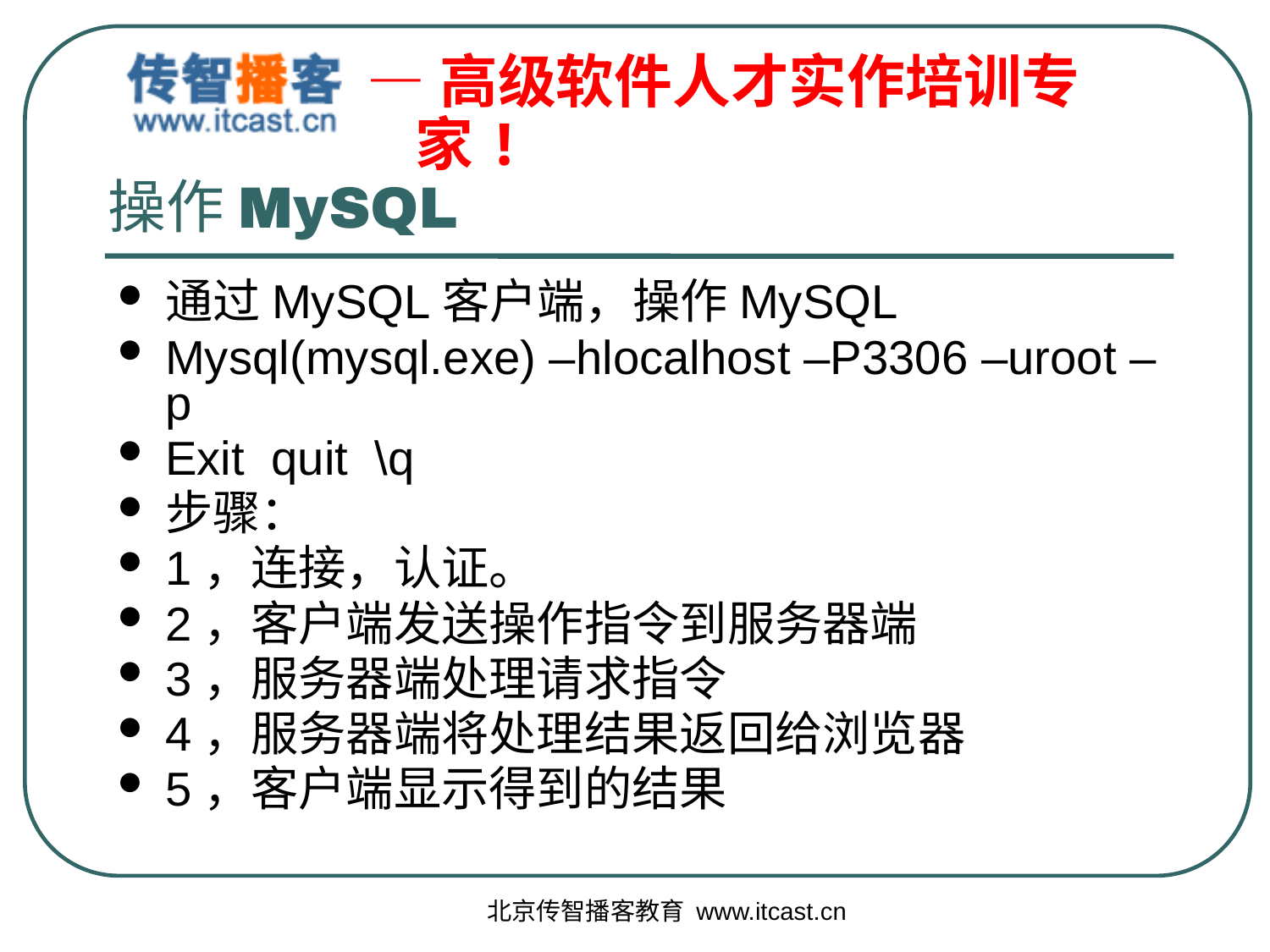

# 操作MySQL
通过MySQL客户端，操作MySQL
Mysql(mysql.exe) –hlocalhost –P3306 –uroot –p
Exit  quit  \q
步骤：
1，连接，认证。
2，客户端发送操作指令到服务器端
3，服务器端处理请求指令
4，服务器端将处理结果返回给浏览器
5，客户端显示得到的结果